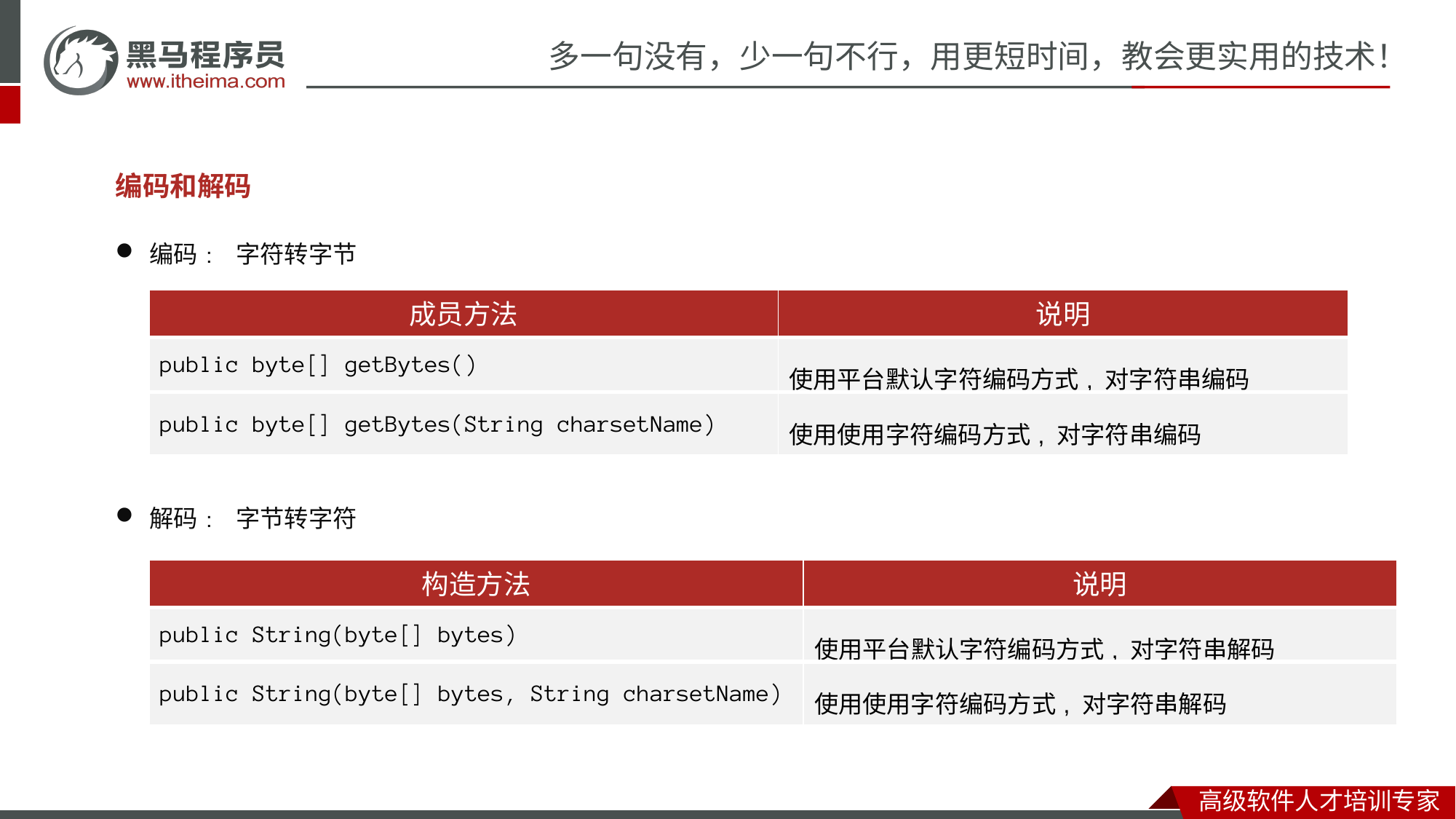

编码和解码
编码: 字符转字节
| 成员方法 | 说明 |
| --- | --- |
| public byte[] getBytes() | 使用平台默认字符编码方式, 对字符串编码 |
| public byte[] getBytes(String charsetName) | 使用使用字符编码方式, 对字符串编码 |
解码: 字节转字符
| 构造方法 | 说明 |
| --- | --- |
| public String(byte[] bytes) | 使用平台默认字符编码方式, 对字符串解码 |
| public String(byte[] bytes, String charsetName) | 使用使用字符编码方式, 对字符串解码 |